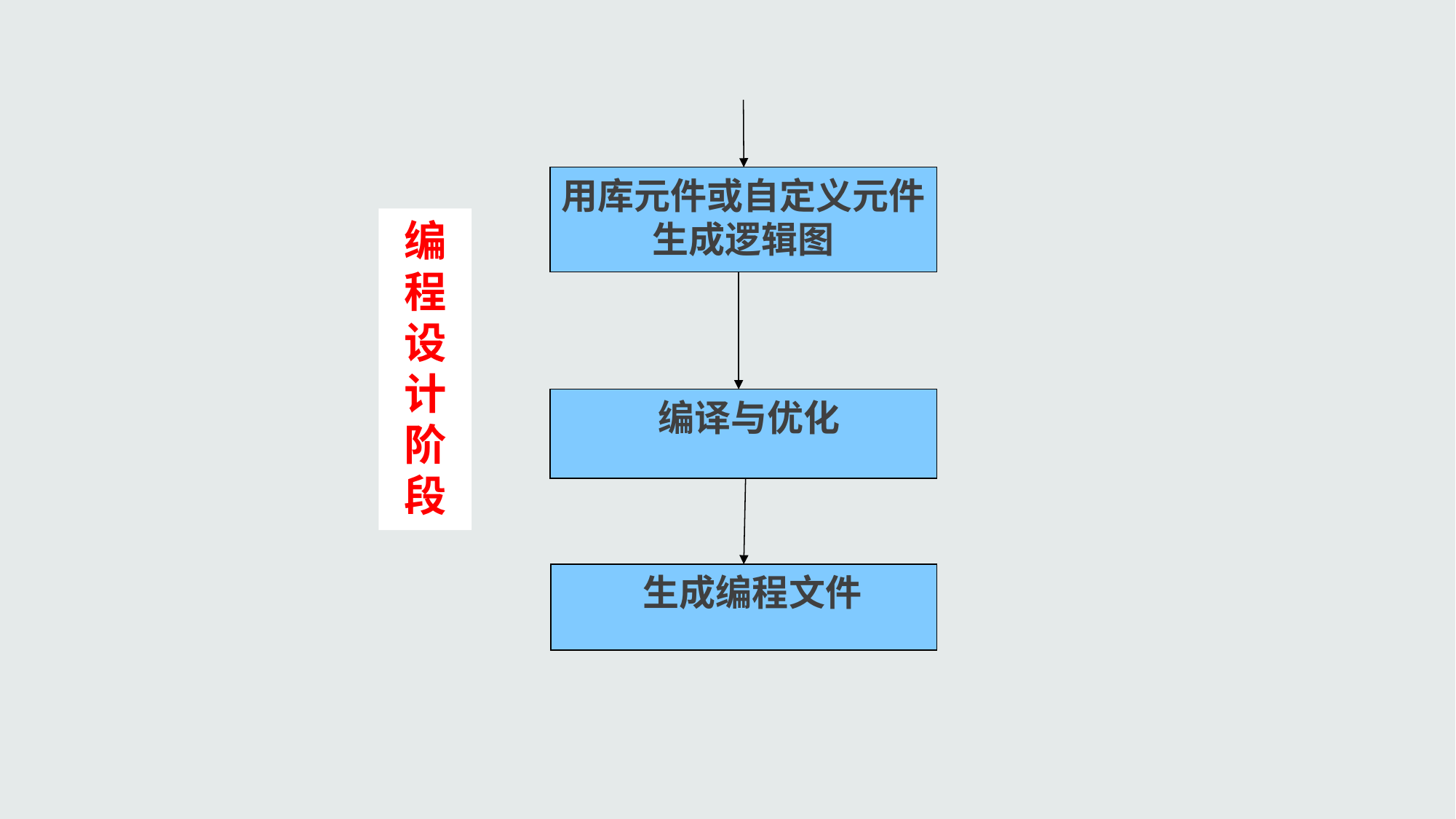

用库元件或自定义元件生成逻辑图
编程设计阶段
  编译与优化

 生成编程文件